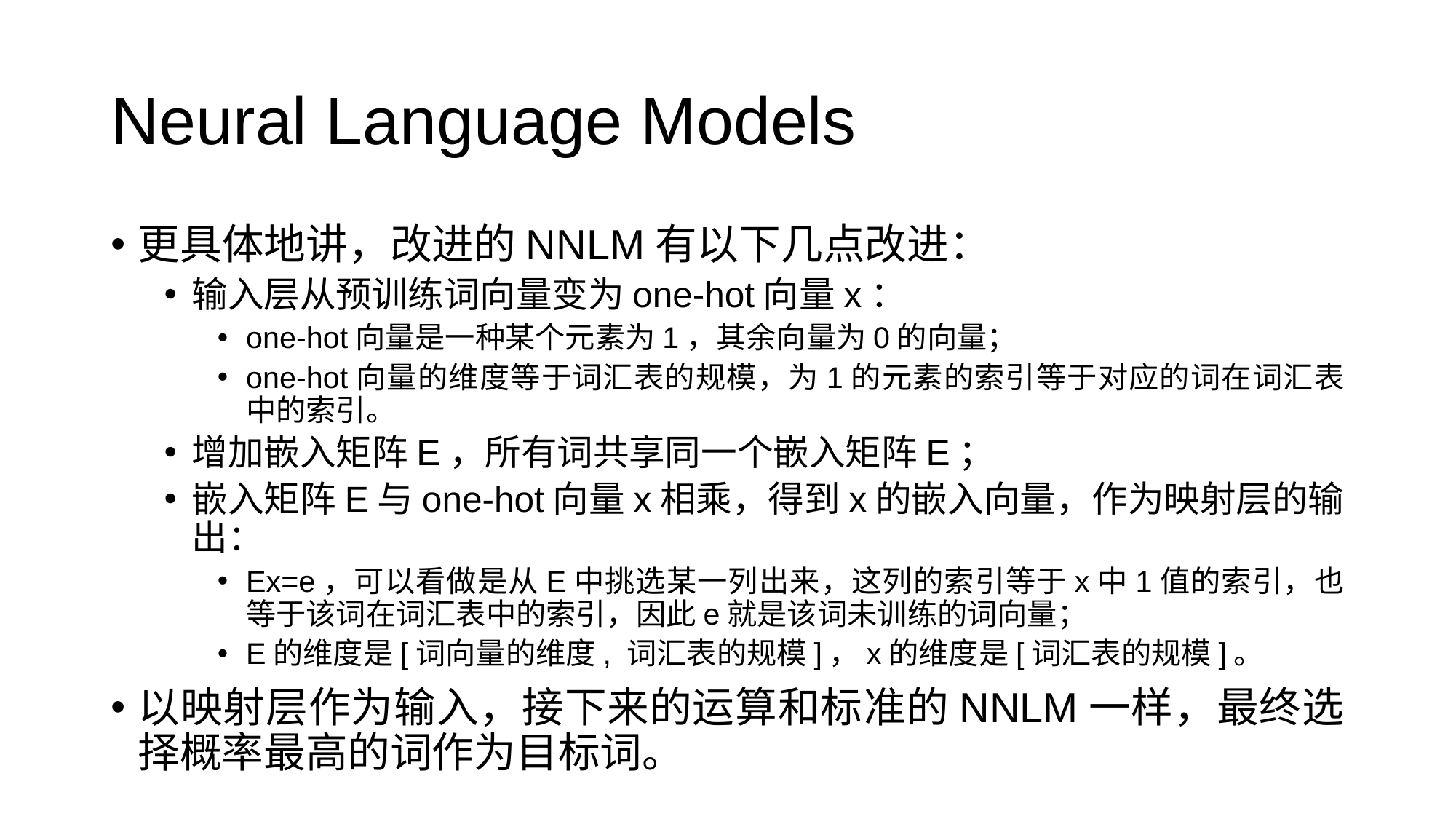

# Neural Language Models
更具体地讲，改进的NNLM有以下几点改进：
输入层从预训练词向量变为one-hot向量x：
one-hot向量是一种某个元素为1，其余向量为0的向量；
one-hot向量的维度等于词汇表的规模，为1的元素的索引等于对应的词在词汇表中的索引。
增加嵌入矩阵E，所有词共享同一个嵌入矩阵E；
嵌入矩阵E与one-hot向量x相乘，得到x的嵌入向量，作为映射层的输出：
Ex=e，可以看做是从E中挑选某一列出来，这列的索引等于x中1值的索引，也等于该词在词汇表中的索引，因此e就是该词未训练的词向量；
E的维度是[词向量的维度, 词汇表的规模]，x的维度是[词汇表的规模]。
以映射层作为输入，接下来的运算和标准的NNLM一样，最终选择概率最高的词作为目标词。